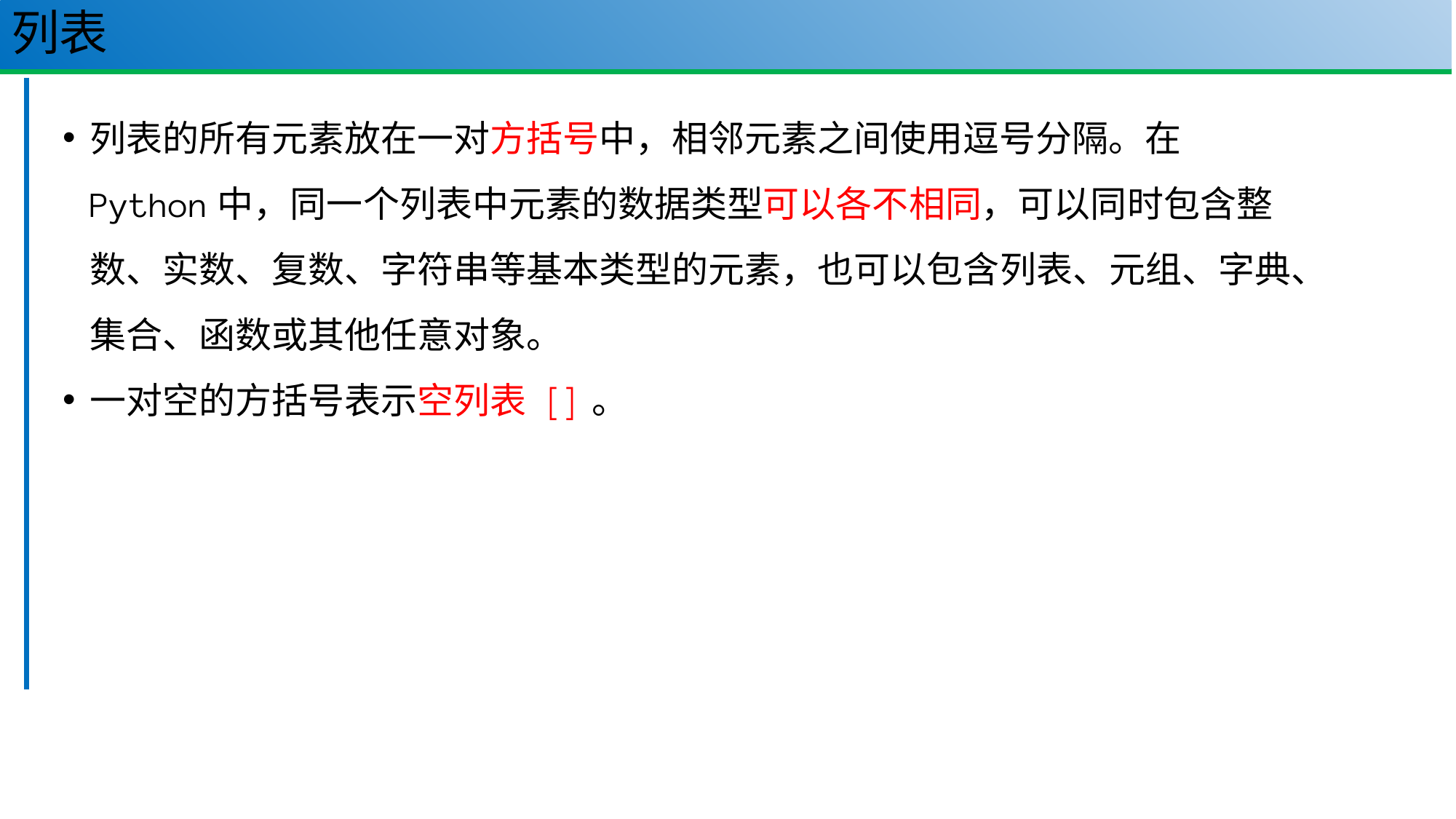

# 列表
3
列表的所有元素放在一对方括号中，相邻元素之间使用逗号分隔。在Python中，同一个列表中元素的数据类型可以各不相同，可以同时包含整数、实数、复数、字符串等基本类型的元素，也可以包含列表、元组、字典、集合、函数或其他任意对象。
一对空的方括号表示空列表 []。